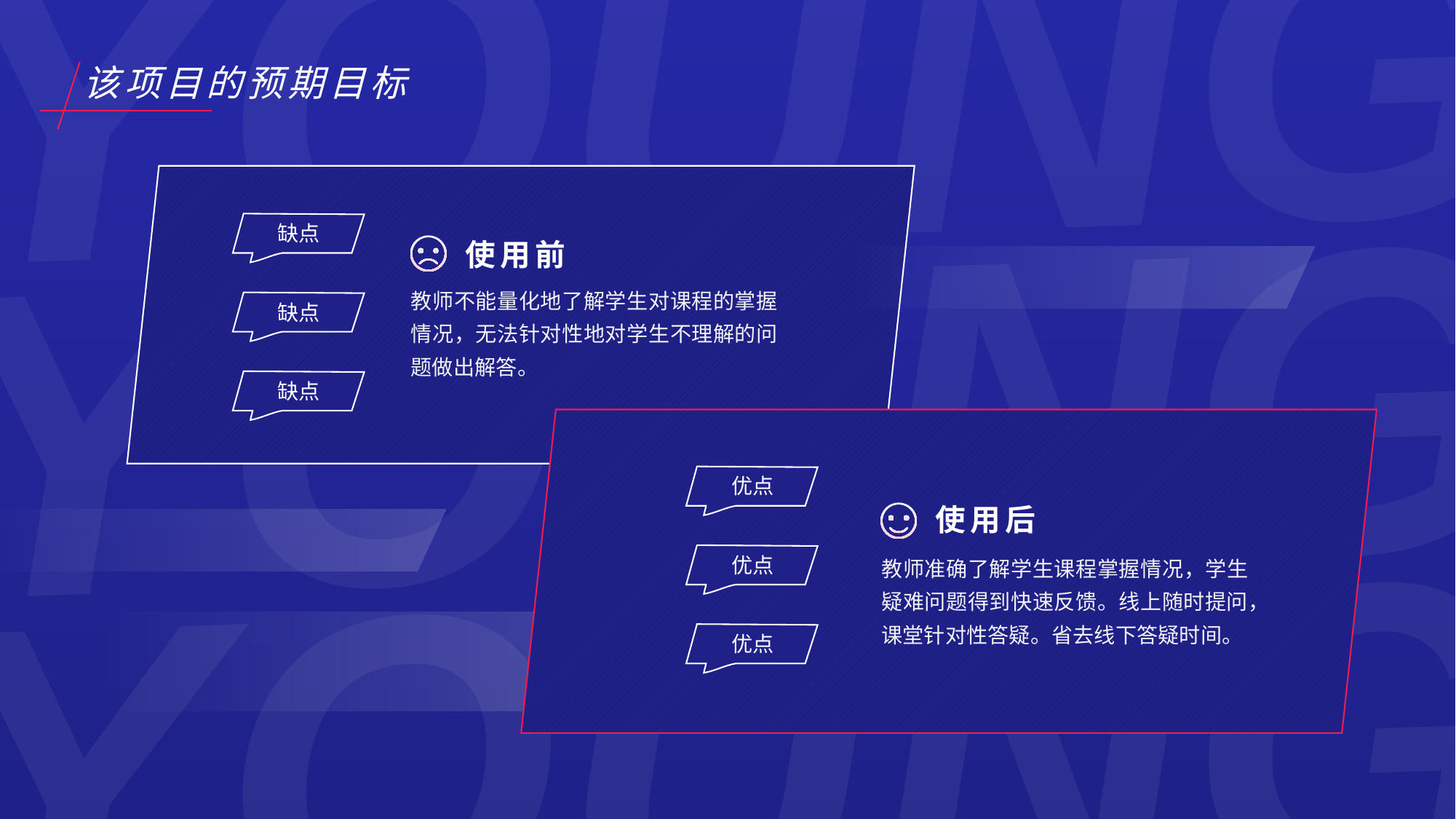

该项目的预期目标

缺点

使用前

教师不能量化地了解学生对课程的掌握情况，无法针对性地对学生不理解的问题做出解答。

缺点

缺点

优点
使用后

教师准确了解学生课程掌握情况，学生疑难问题得到快速反馈。线上随时提问，课堂针对性答疑。省去线下答疑时间。

优点

优点